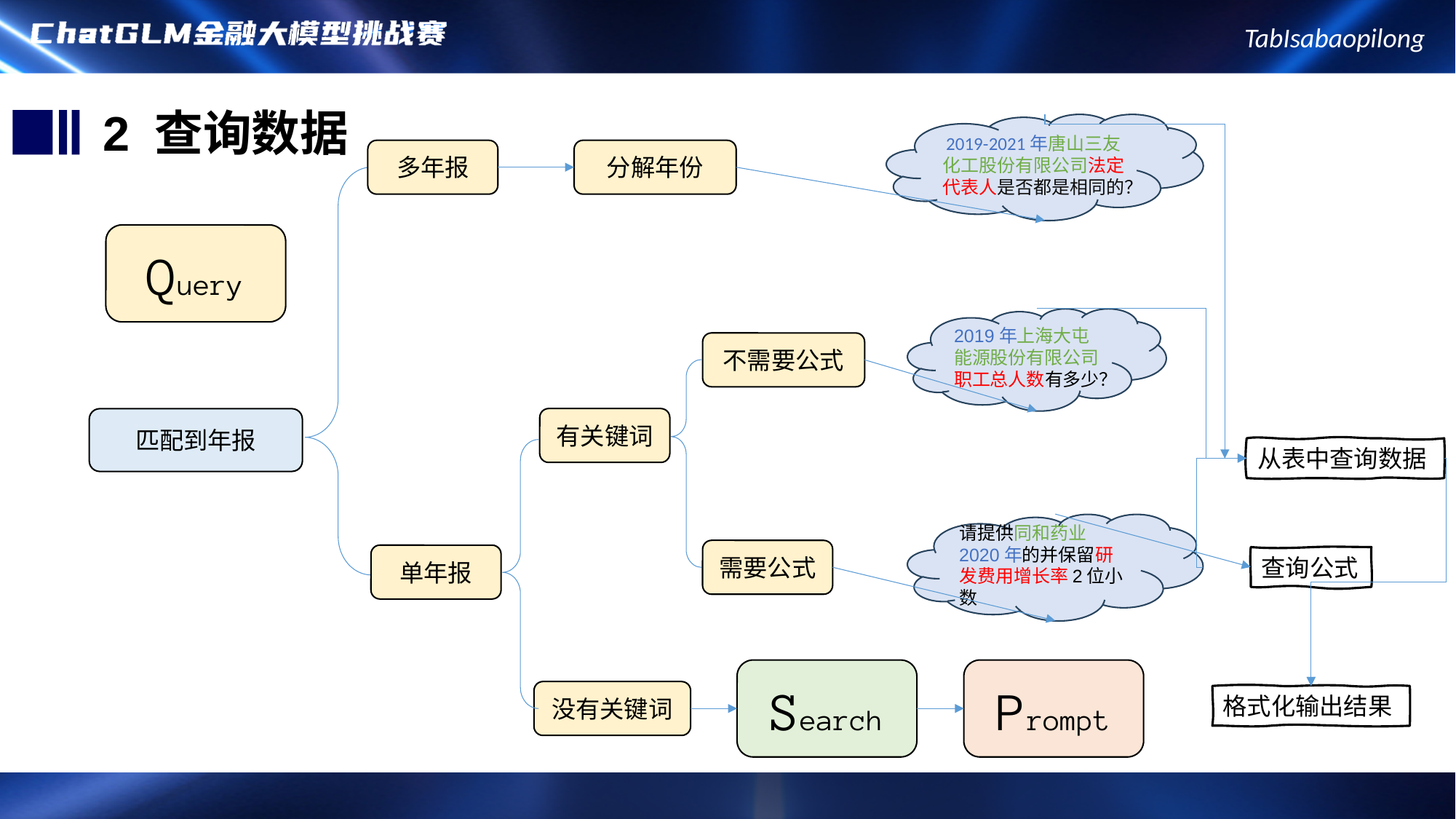

2 查询数据

2019-2021年唐山三友化工股份有限公司法定代表人是否都是相同的？
分解年份
多年报

Query
2019年上海大屯能源股份有限公司职工总人数有多少？
不需要公式

有关键词
匹配到年报
从表中查询数据

请提供同和药业2020年的并保留研发费用增长率2位小数
需要公式
单年报
查询公式
Search
Prompt
没有关键词
格式化输出结果